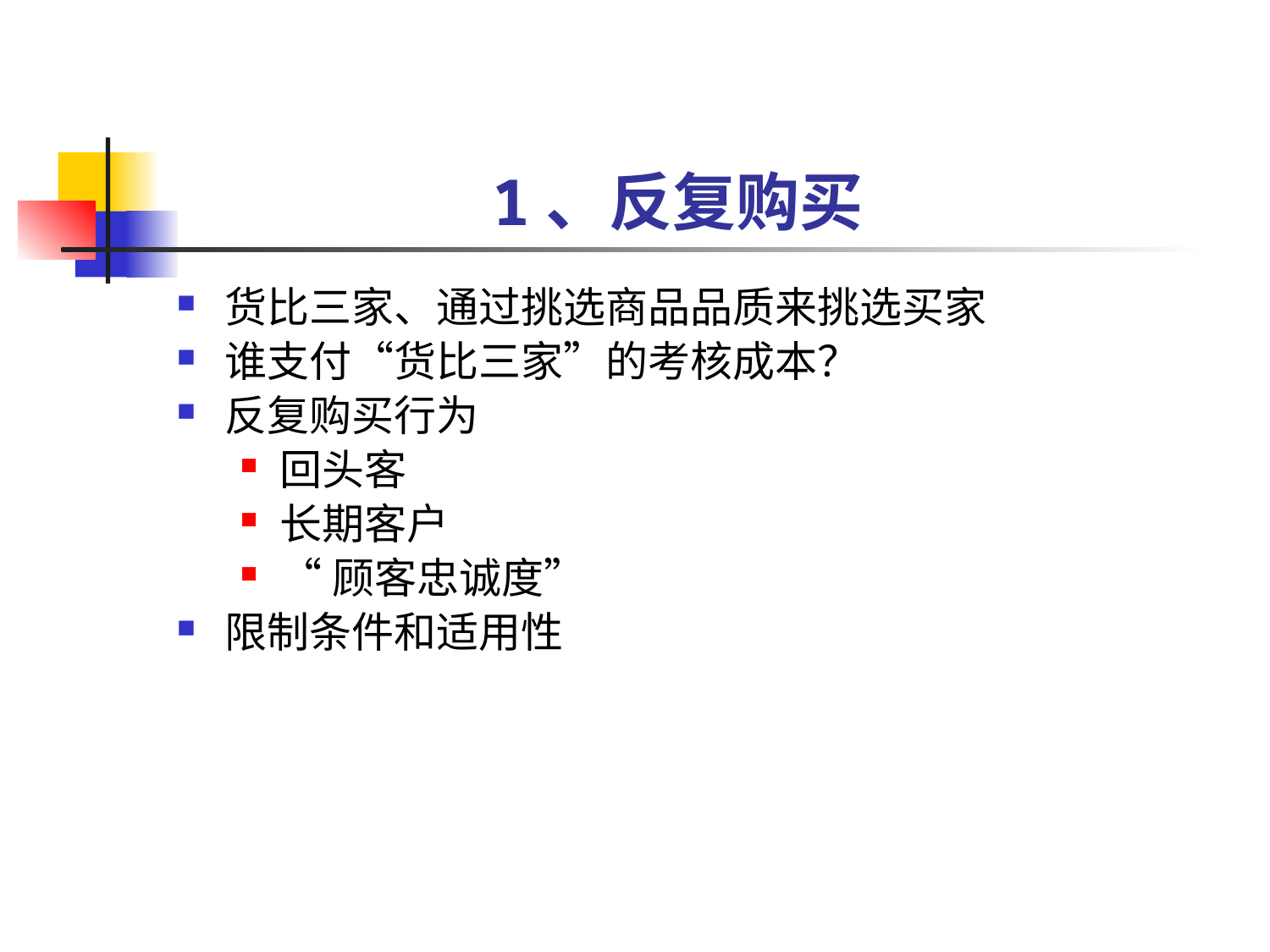

# 1、反复购买
货比三家、通过挑选商品品质来挑选买家
谁支付“货比三家”的考核成本？
反复购买行为
回头客
长期客户
“顾客忠诚度”
限制条件和适用性